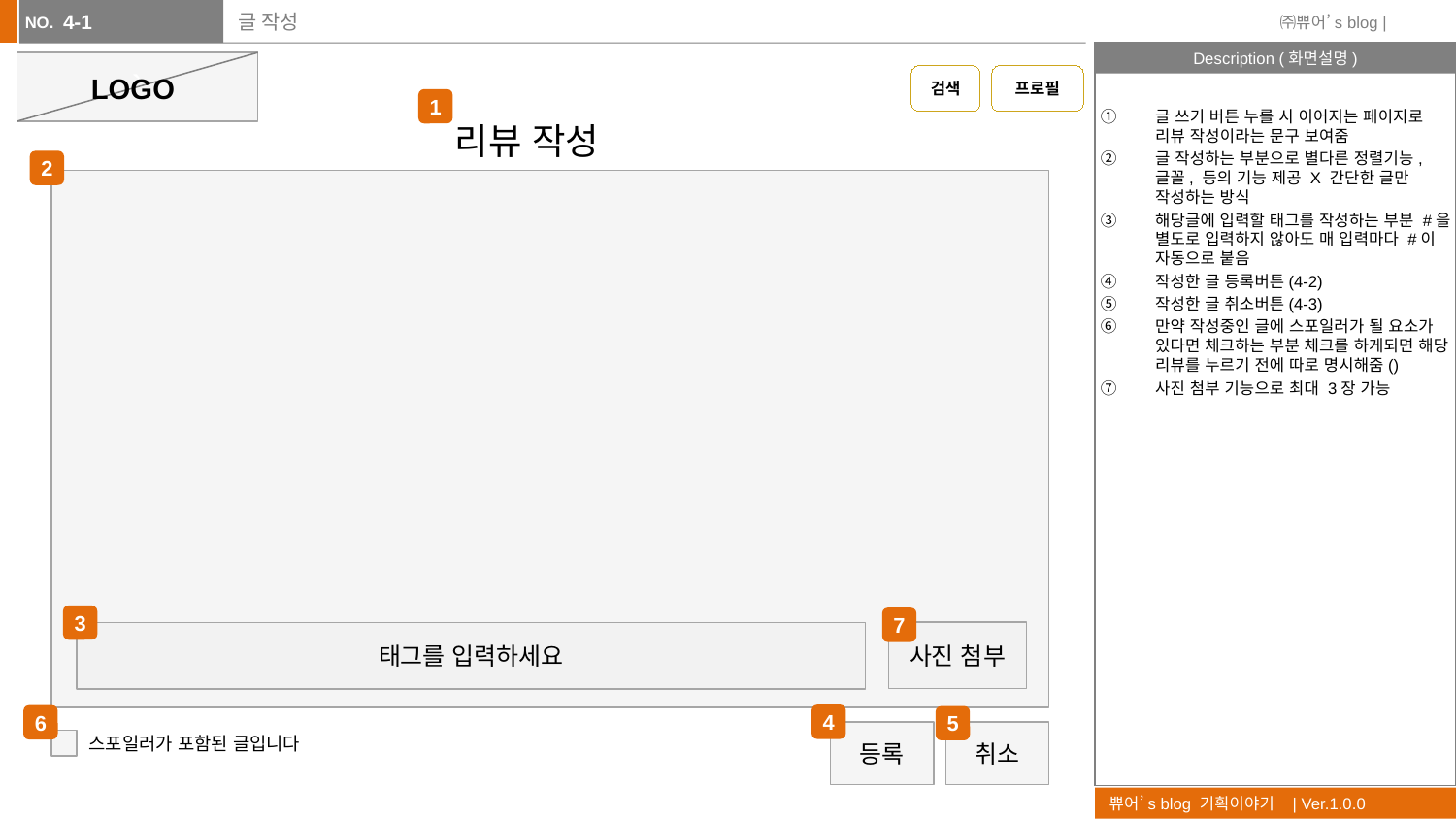

4-1
# 글 작성
`
LOGO
검색
프로필

글 쓰기 버튼 누를 시 이어지는 페이지로 리뷰 작성이라는 문구 보여줌
글 작성하는 부분으로 별다른 정렬기능, 글꼴, 등의 기능 제공 X 간단한 글만 작성하는 방식
해당글에 입력할 태그를 작성하는 부분 #을 별도로 입력하지 않아도 매 입력마다 #이 자동으로 붙음
작성한 글 등록버튼(4-2)
작성한 글 취소버튼(4-3)
만약 작성중인 글에 스포일러가 될 요소가 있다면 체크하는 부분 체크를 하게되면 해당 리뷰를 누르기 전에 따로 명시해줌()
사진 첨부 기능으로 최대 3장 가능
1
리뷰 작성
2

3
7
사진 첨부
태그를 입력하세요
4
6
5
취소
등록
스포일러가 포함된 글입니다